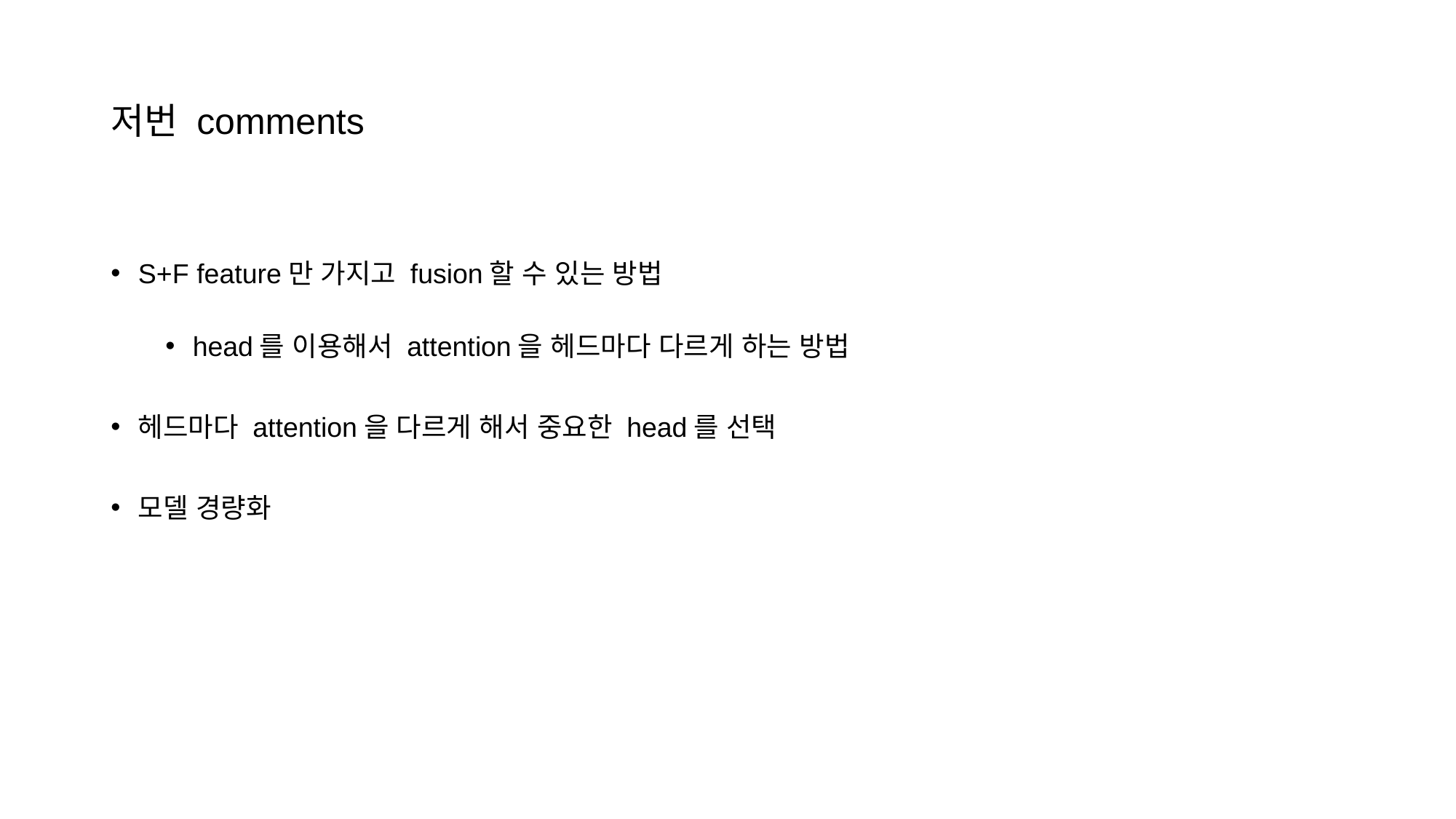

# 저번 comments
S+F feature만 가지고 fusion할 수 있는 방법
head를 이용해서 attention을 헤드마다 다르게 하는 방법
헤드마다 attention을 다르게 해서 중요한 head를 선택
모델 경량화